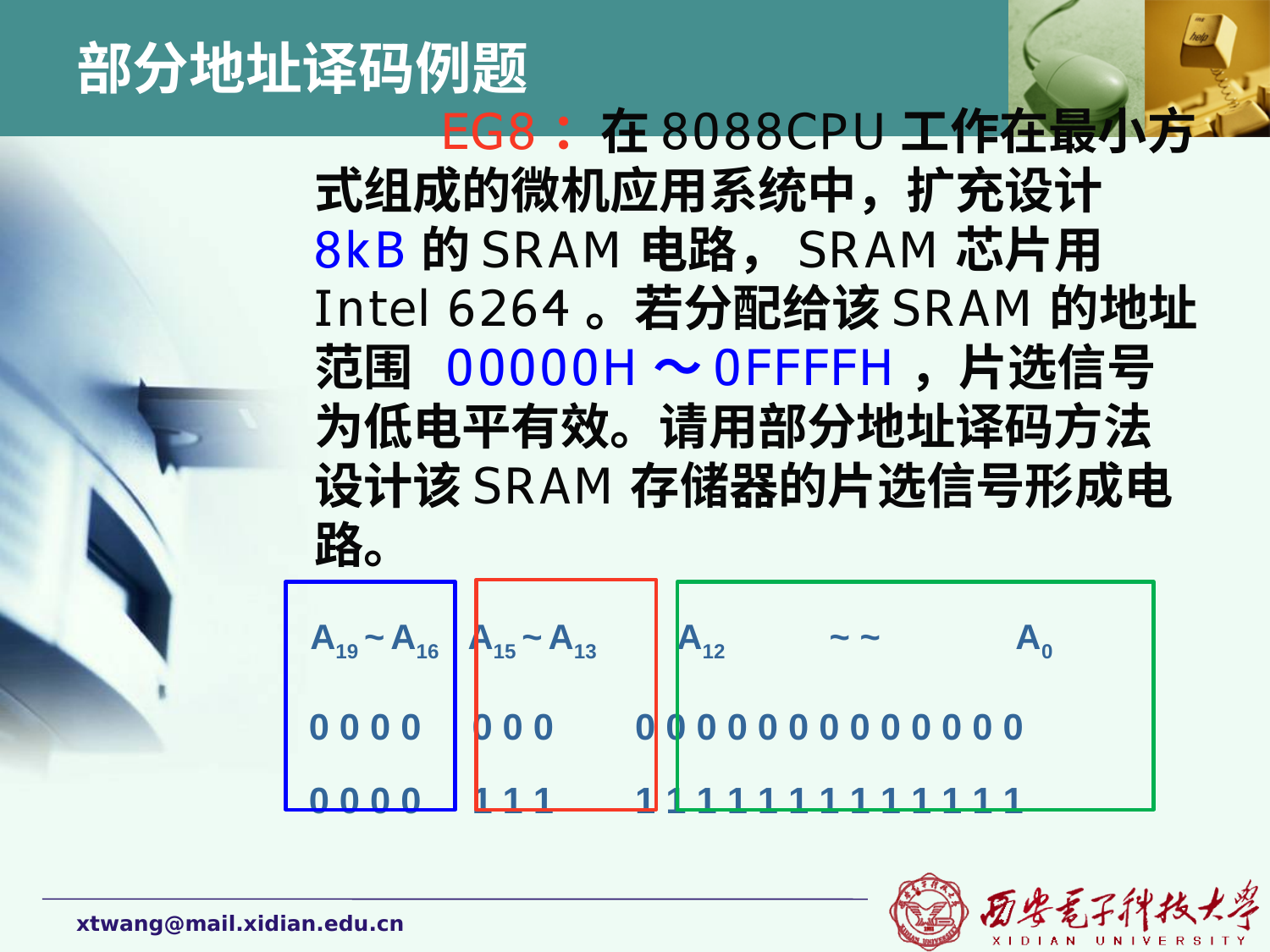

# 部分地址译码例题
	EG8：在8088CPU工作在最小方式组成的微机应用系统中，扩充设计8kB的SRAM电路，SRAM芯片用Intel 6264。若分配给该SRAM的地址范围  00000H～0FFFFH，片选信号为低电平有效。请用部分地址译码方法设计该SRAM存储器的片选信号形成电路。

 A19 ~ A16     A15 ~ A13              A12              ~ ~              A0

0 0 0 0     0 0 0        0 0 0 0 0 0 0 0 0 0 0 0 0
0 0 0 0     1 1 1        1 1 1 1 1 1 1 1 1 1 1 1 1
xtwang@mail.xidian.edu.cn